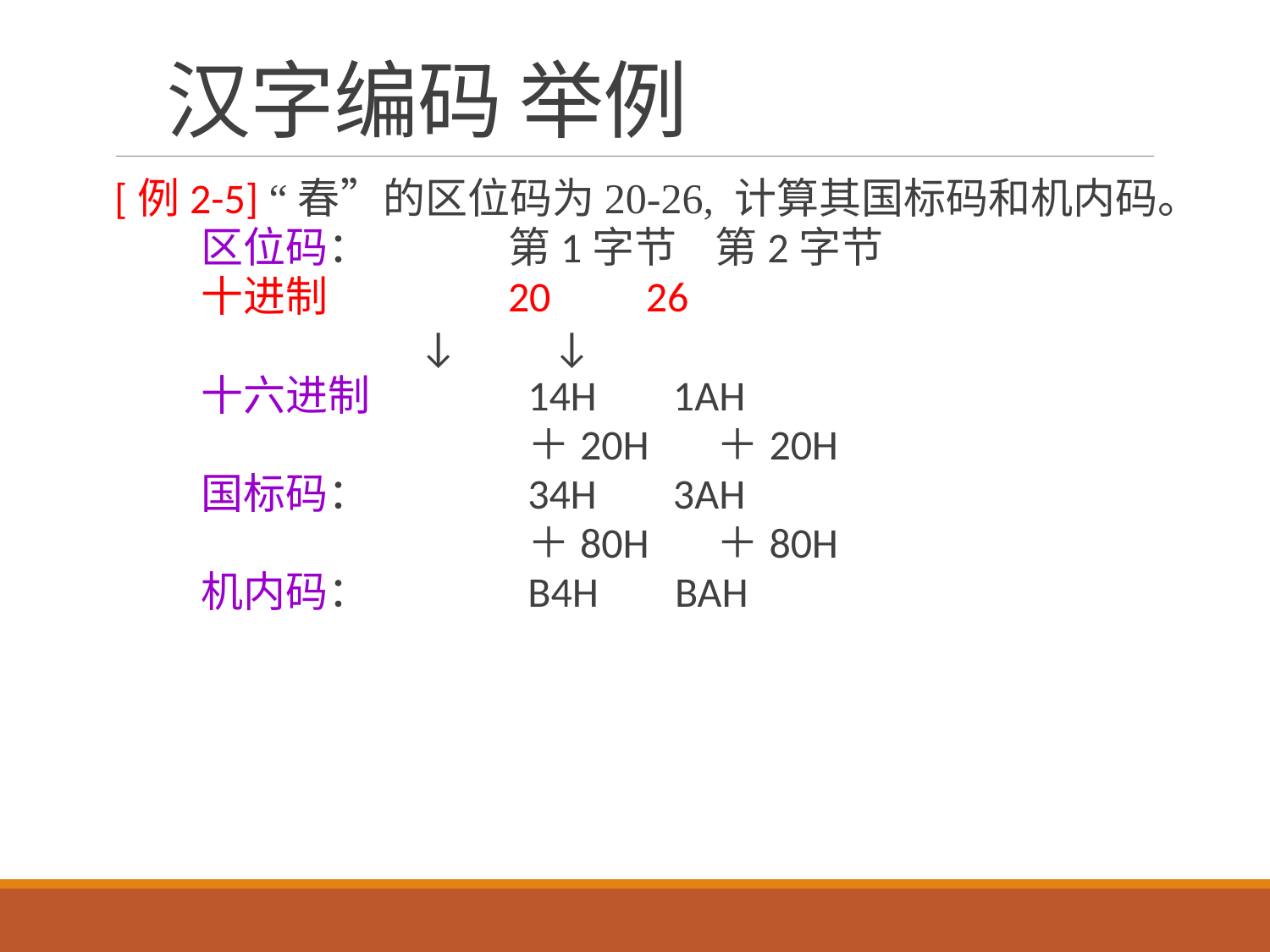

# 汉字编码 举例
[例2-5] “春”的区位码为20-26, 计算其国标码和机内码。
        区位码：  	第1字节    第2字节
        十进制      	20          26
              	  	    ↓          ↓
        十六进制   	 14H        1AH
                		 ＋20H      ＋20H
        国标码：   	 34H        3AH
                 		 ＋80H      ＋80H
        机内码：   	 B4H        BAH